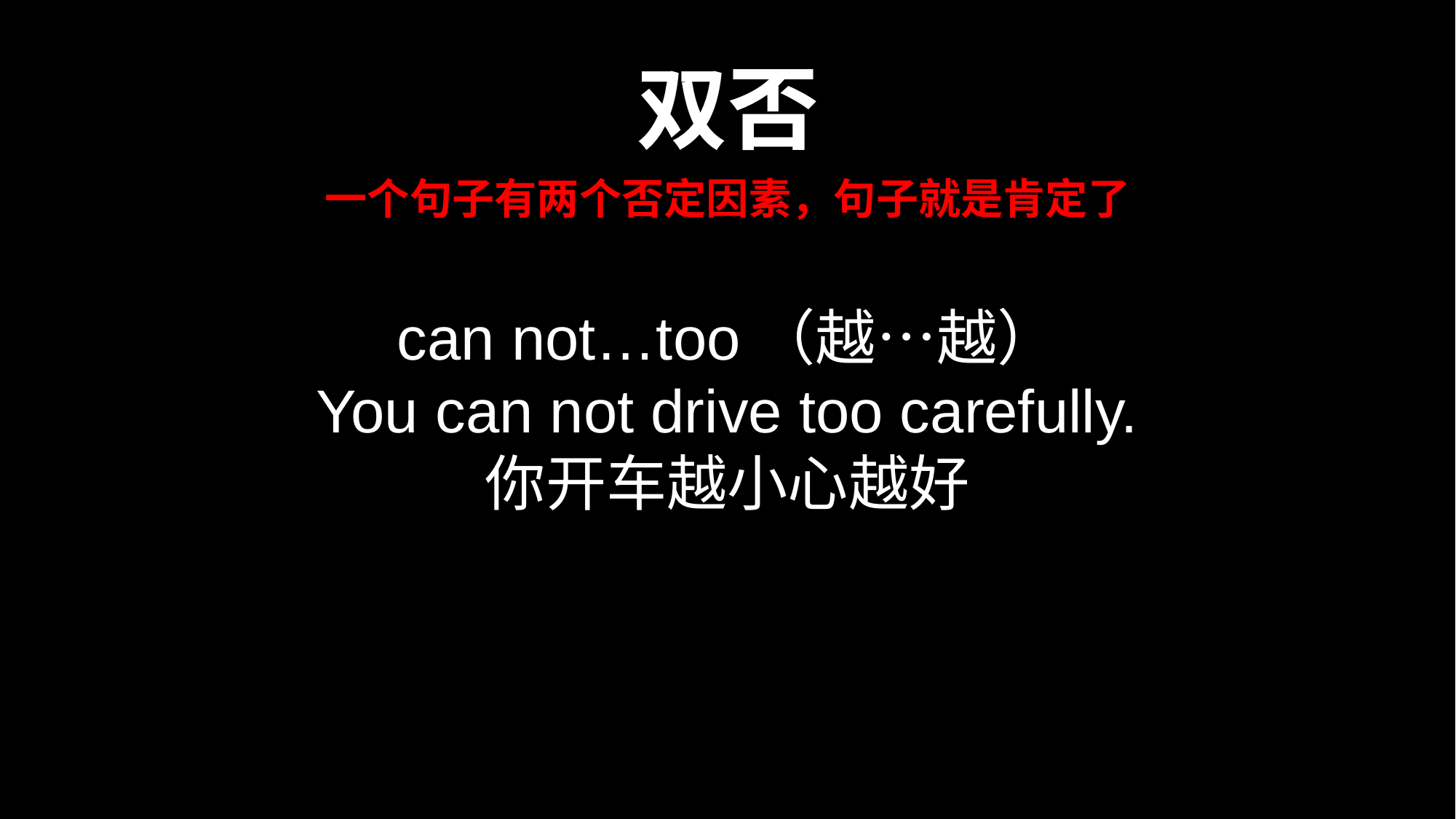

双否
一个句子有两个否定因素，句子就是肯定了
can not…too（越…越）
You can not drive too carefully.
你开车越小心越好